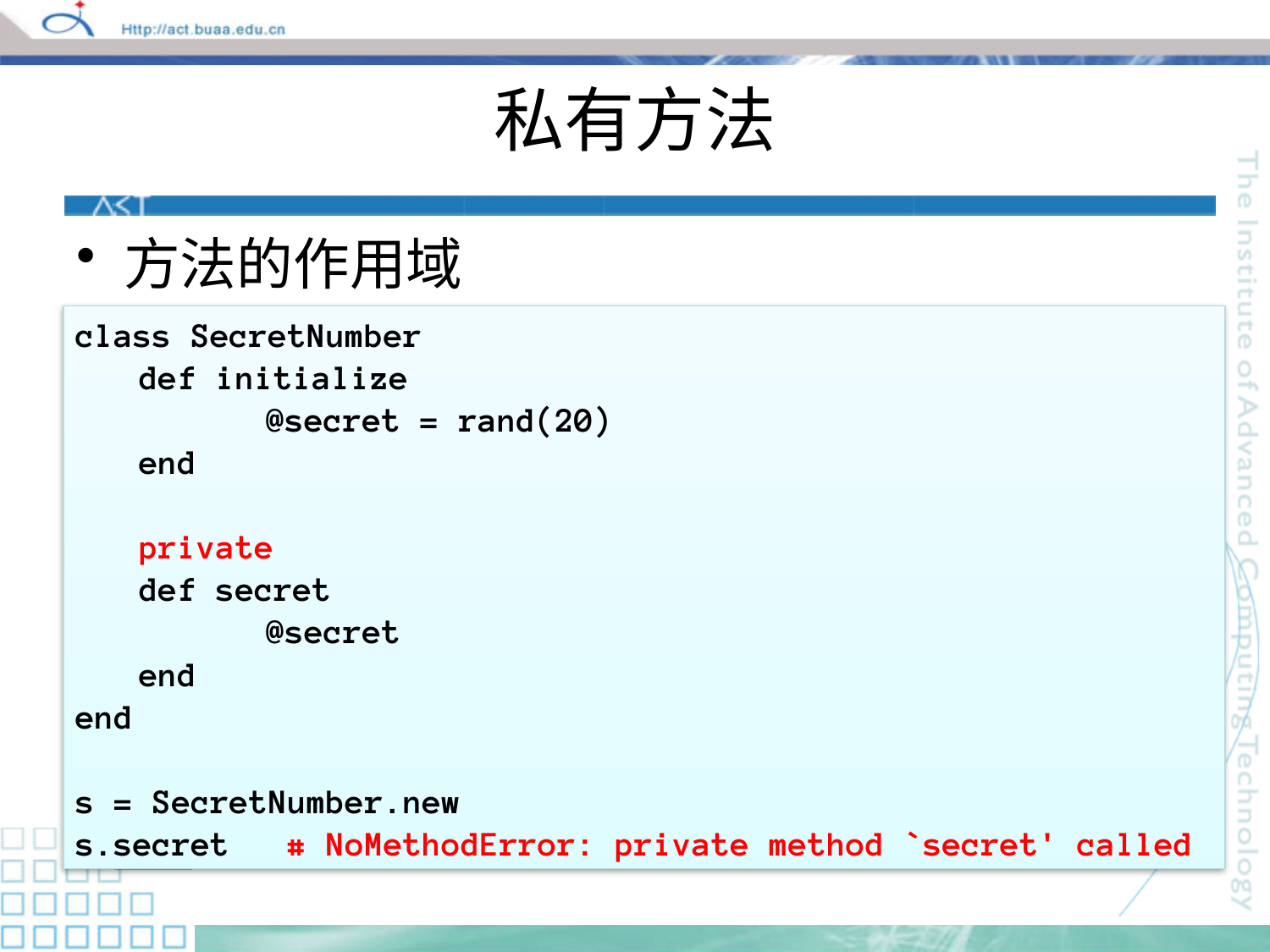

# 私有方法
方法的作用域
class SecretNumber
def initialize
	@secret = rand(20)
end

private
def secret
	@secret
end
end

s = SecretNumber.new
s.secret   # NoMethodError: private method `secret' called